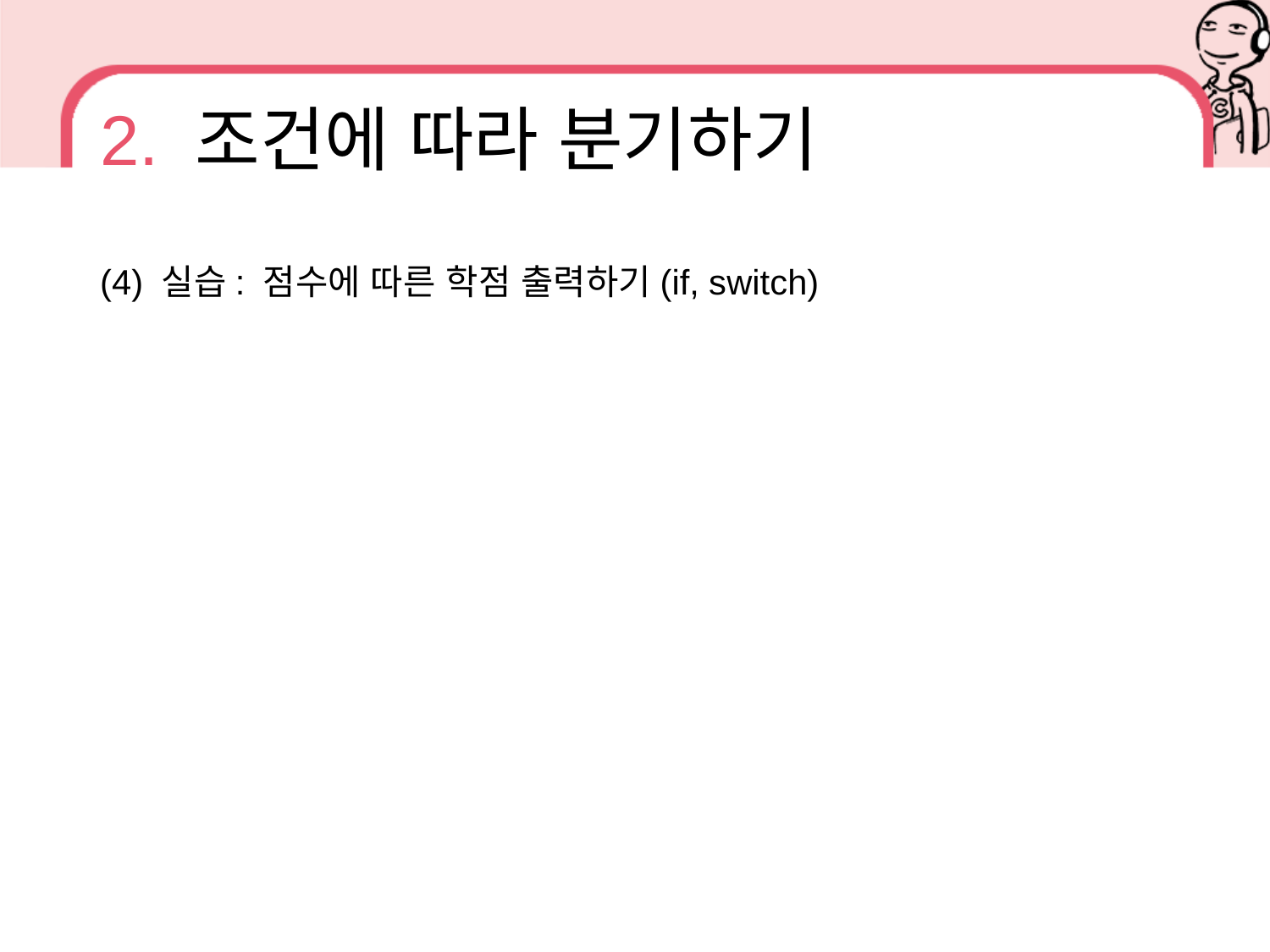

# 2. 조건에 따라 분기하기
(4) 실습: 점수에 따른 학점 출력하기(if, switch)